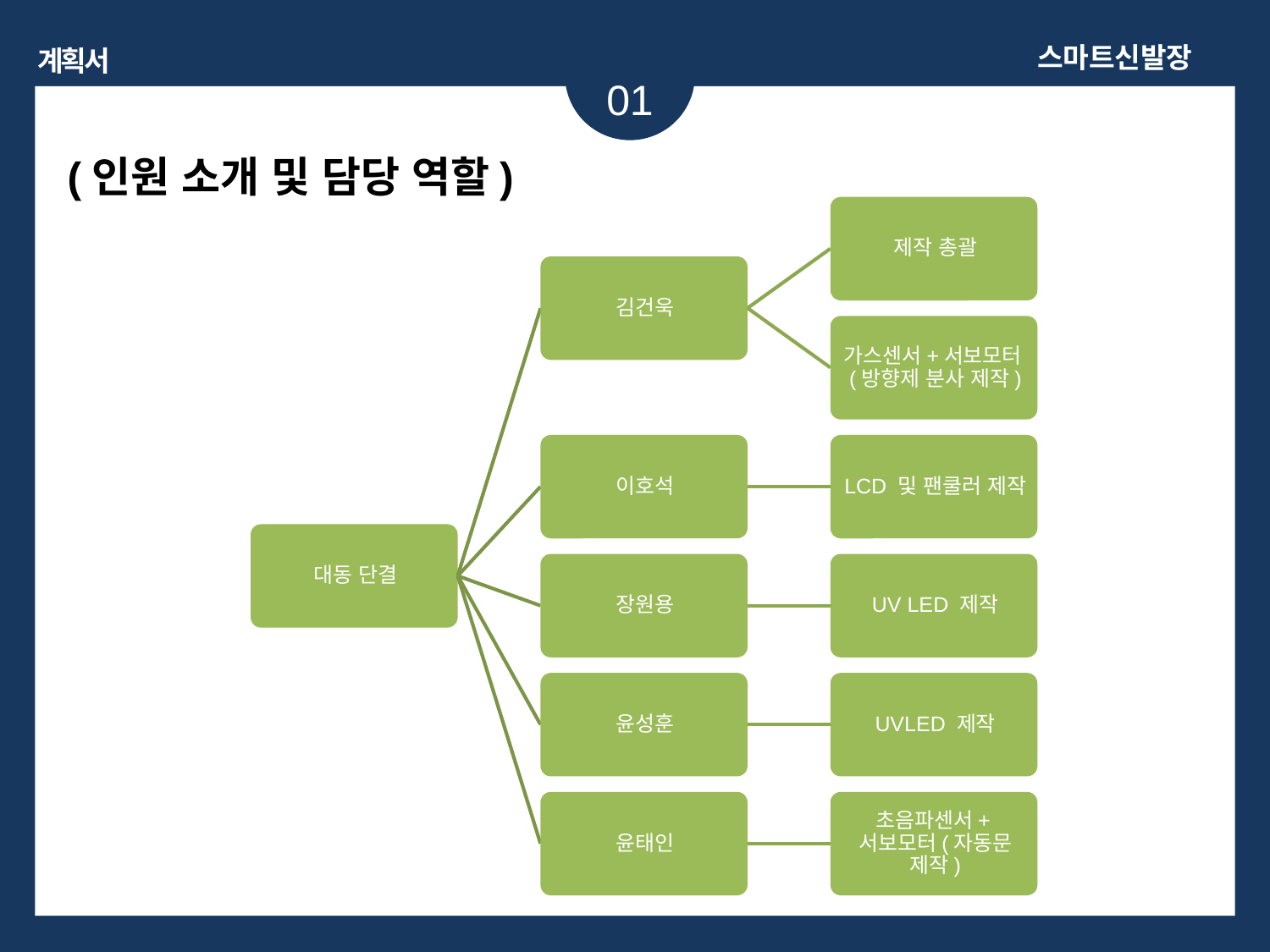

스마트신발장
계획서
01

(인원 소개 및 담당 역할)
대동 단결

김건욱

제작 총괄

가스센서+서보모터(방향제 분사 제작)

이호석

LCD 및 팬쿨러 제작

장원용

UV LED 제작

윤성훈

UVLED 제작

윤태인

초음파센서+서보모터(자동문 제작)